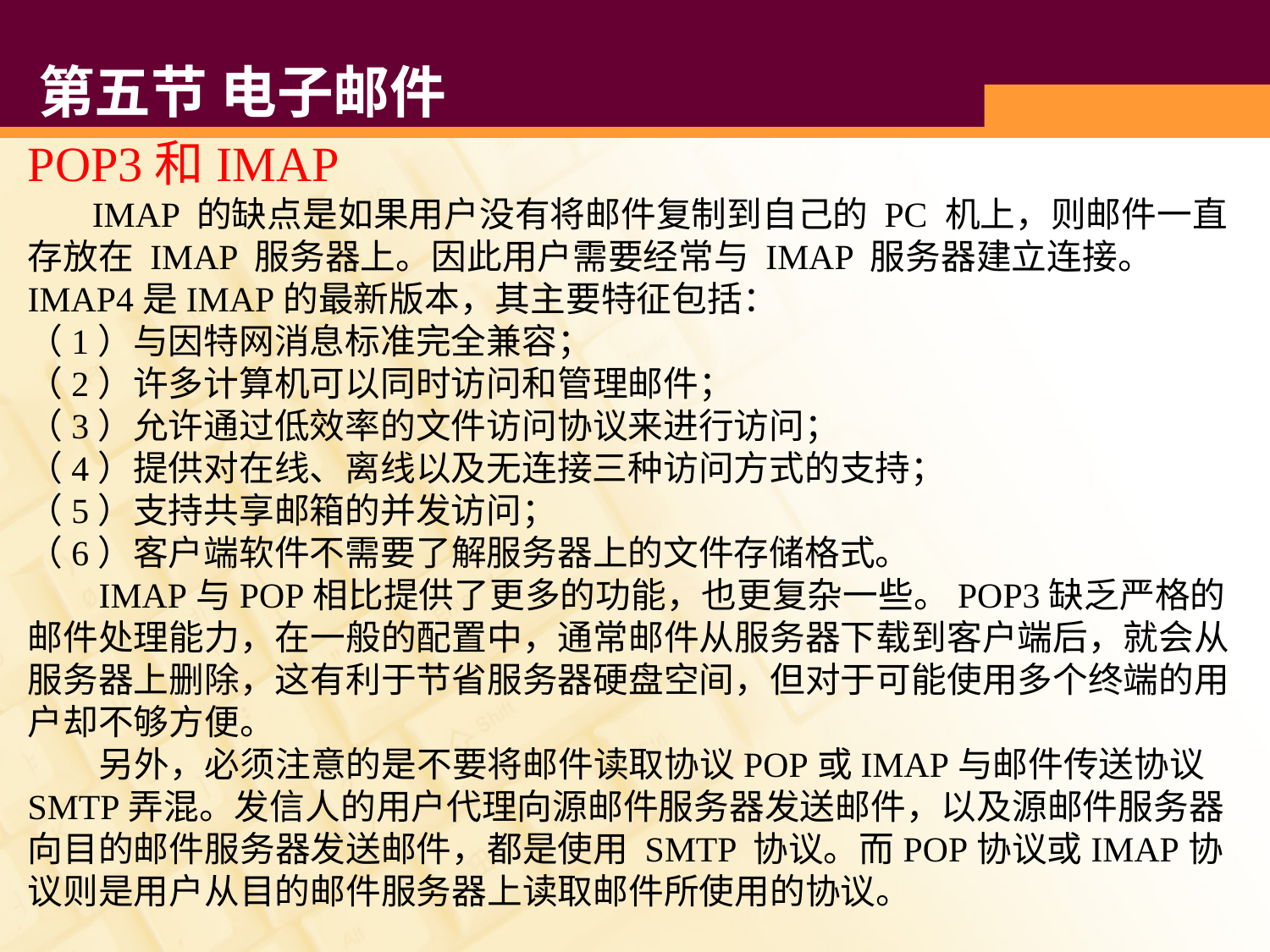

# 第五节 电子邮件
POP3和IMAP
        IMAP 的缺点是如果用户没有将邮件复制到自己的 PC 机上，则邮件一直存放在 IMAP 服务器上。因此用户需要经常与 IMAP 服务器建立连接。
IMAP4是IMAP的最新版本，其主要特征包括：
（1）与因特网消息标准完全兼容；
（2）许多计算机可以同时访问和管理邮件；
（3）允许通过低效率的文件访问协议来进行访问；
（4）提供对在线、离线以及无连接三种访问方式的支持；
（5）支持共享邮箱的并发访问；
（6）客户端软件不需要了解服务器上的文件存储格式。
        IMAP与POP相比提供了更多的功能，也更复杂一些。POP3缺乏严格的邮件处理能力，在一般的配置中，通常邮件从服务器下载到客户端后，就会从服务器上删除，这有利于节省服务器硬盘空间，但对于可能使用多个终端的用户却不够方便。
        另外，必须注意的是不要将邮件读取协议POP或IMAP与邮件传送协议 SMTP弄混。发信人的用户代理向源邮件服务器发送邮件，以及源邮件服务器向目的邮件服务器发送邮件，都是使用 SMTP 协议。而POP协议或IMAP协议则是用户从目的邮件服务器上读取邮件所使用的协议。